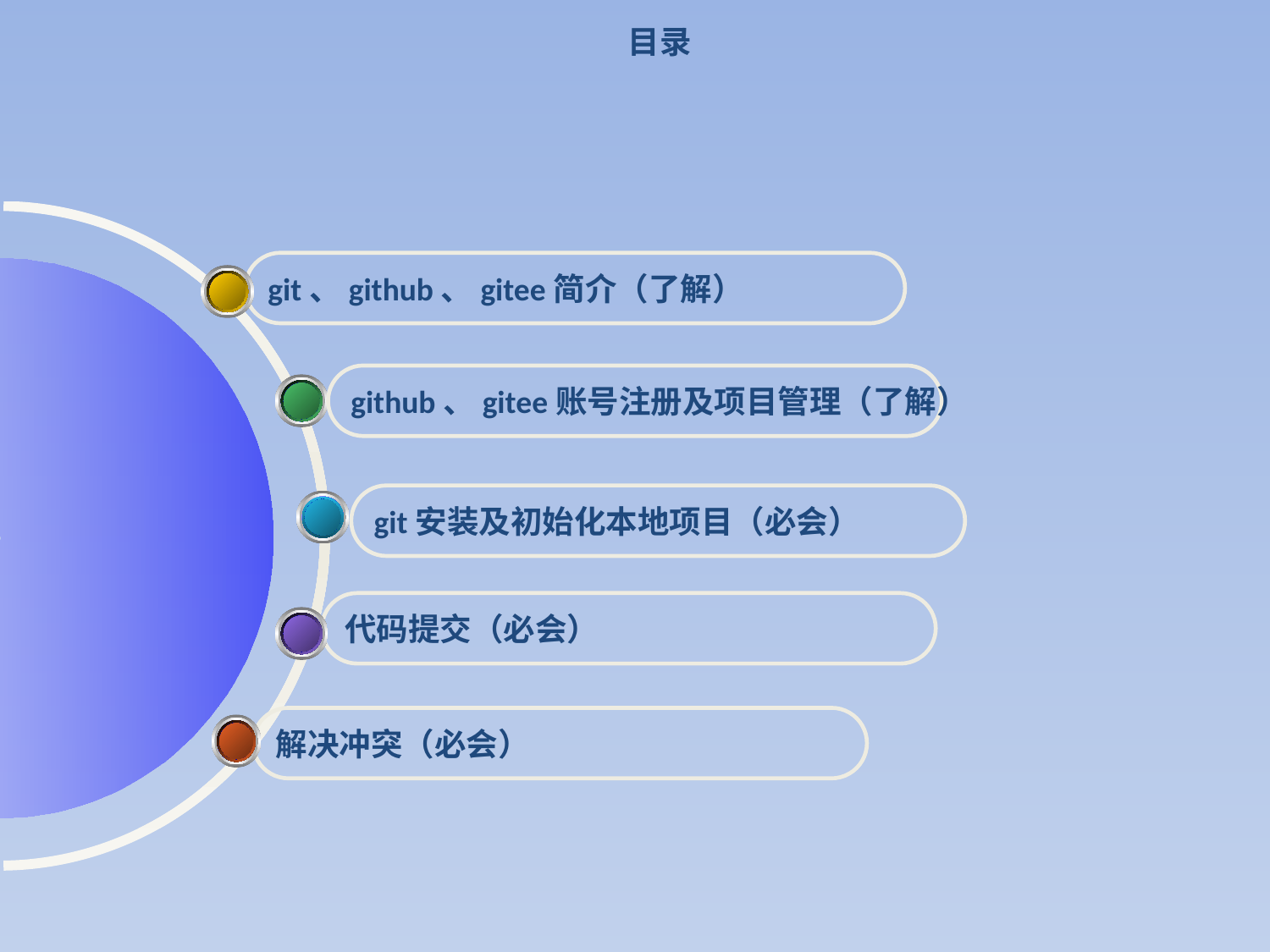

目录

git、github、gitee简介（了解）

github、gitee账号注册及项目管理（了解）

git安装及初始化本地项目（必会）

代码提交（必会）

解决冲突（必会）